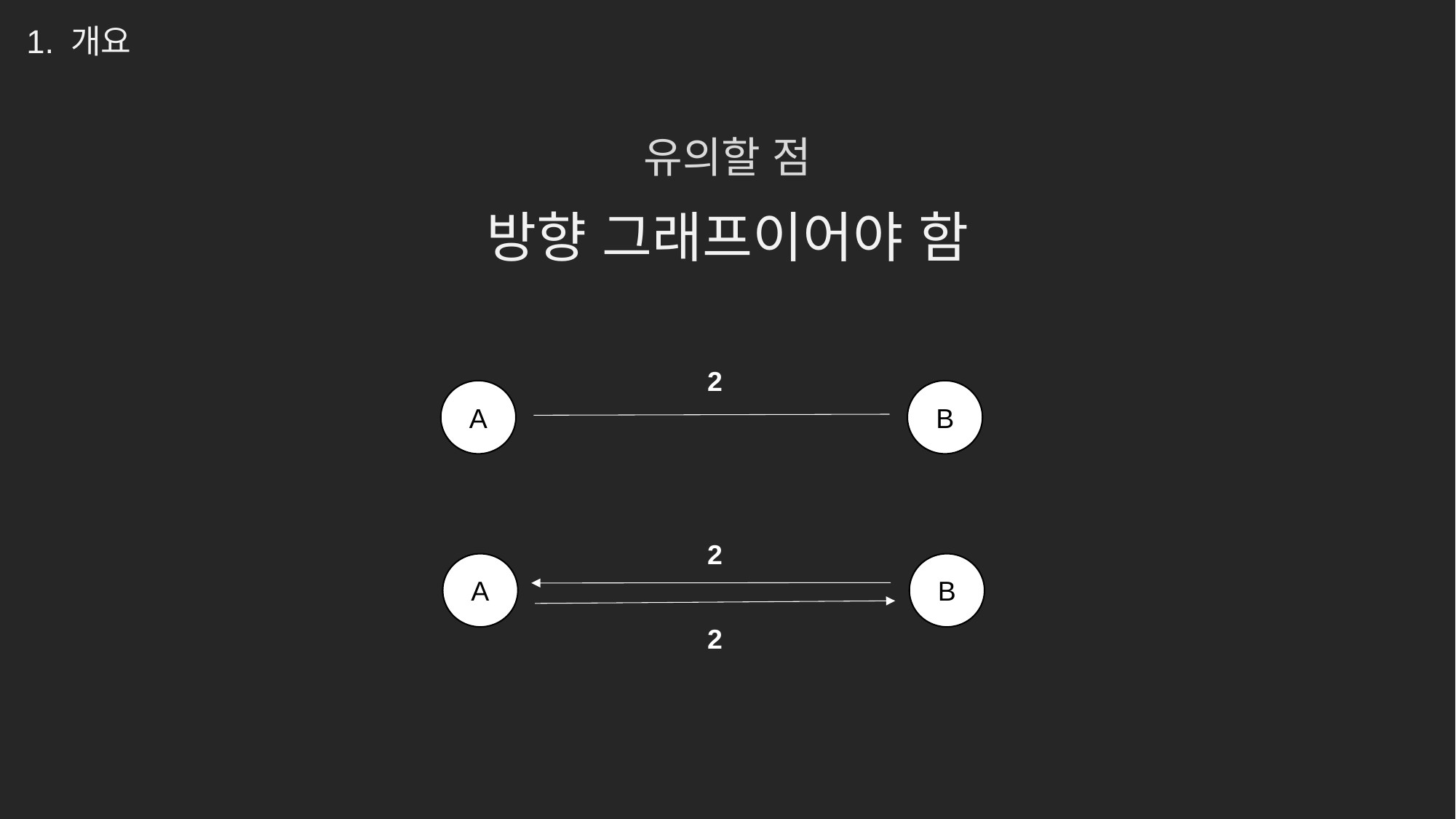

1. 개요
유의할 점
방향 그래프이어야 함
2
A
B
2
A
B
2